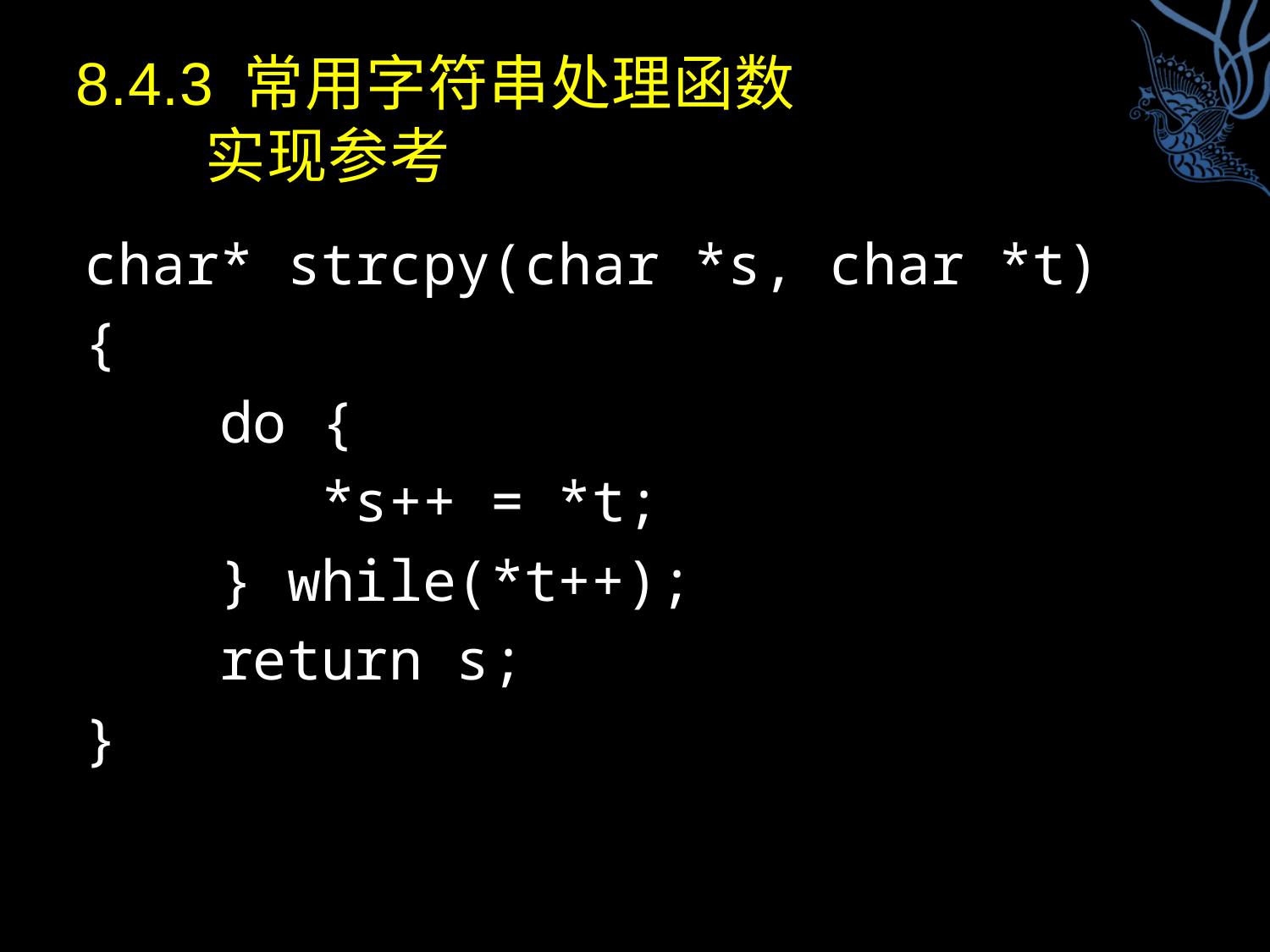

# 8.4.3 常用字符串处理函数 实现参考
char* strcpy(char *s, char *t)
{
    do {
       *s++ = *t;
    } while(*t++);
    return s;
}